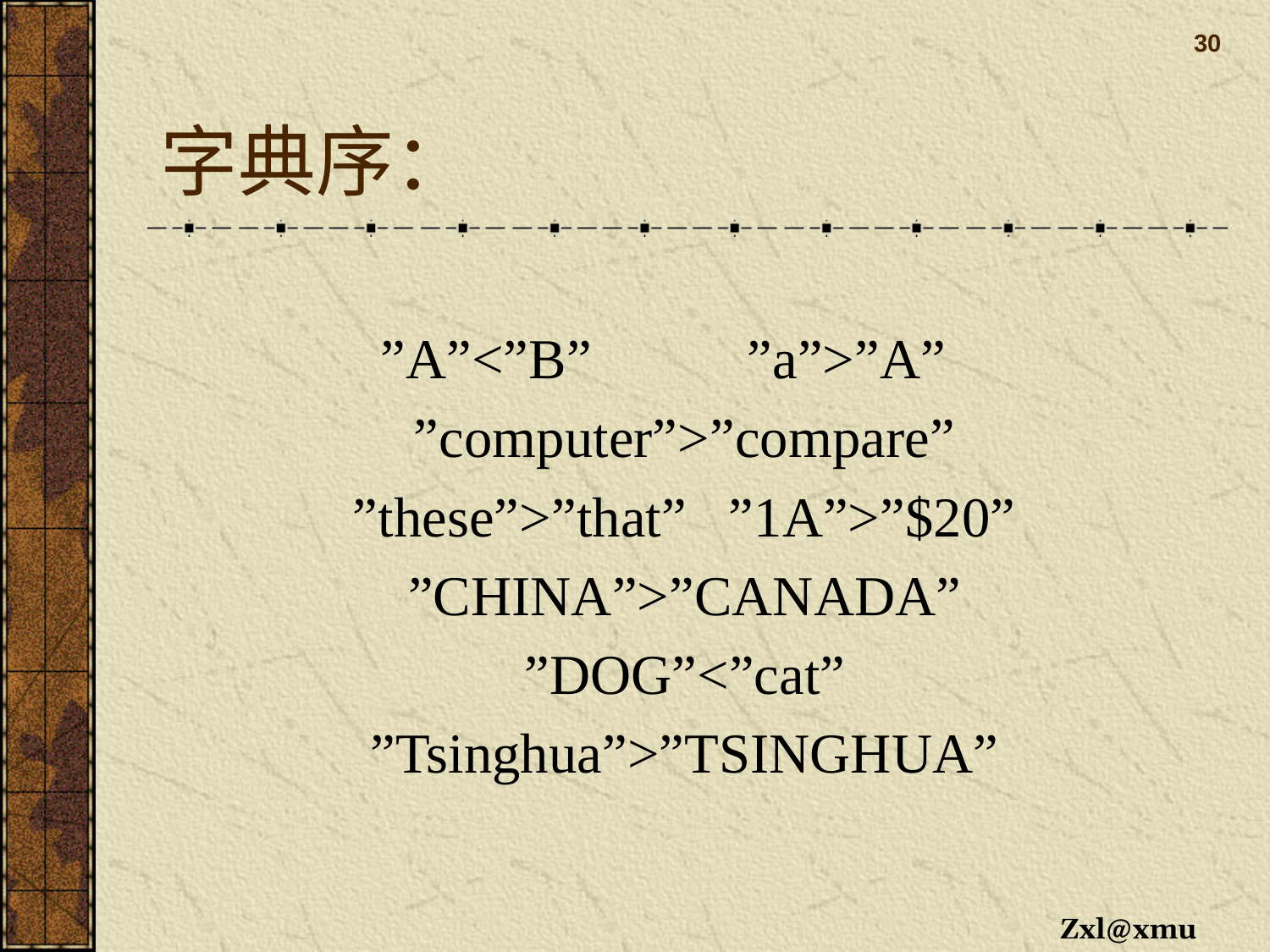

30
# 字典序：

”A”<”B”           ”a”>”A”
   ”computer”>”compare”
   ”these”>”that”   ”1A”>”$20”
   ”CHINA”>”CANADA”
   ”DOG”<”cat”
   ”Tsinghua”>”TSINGHUA”